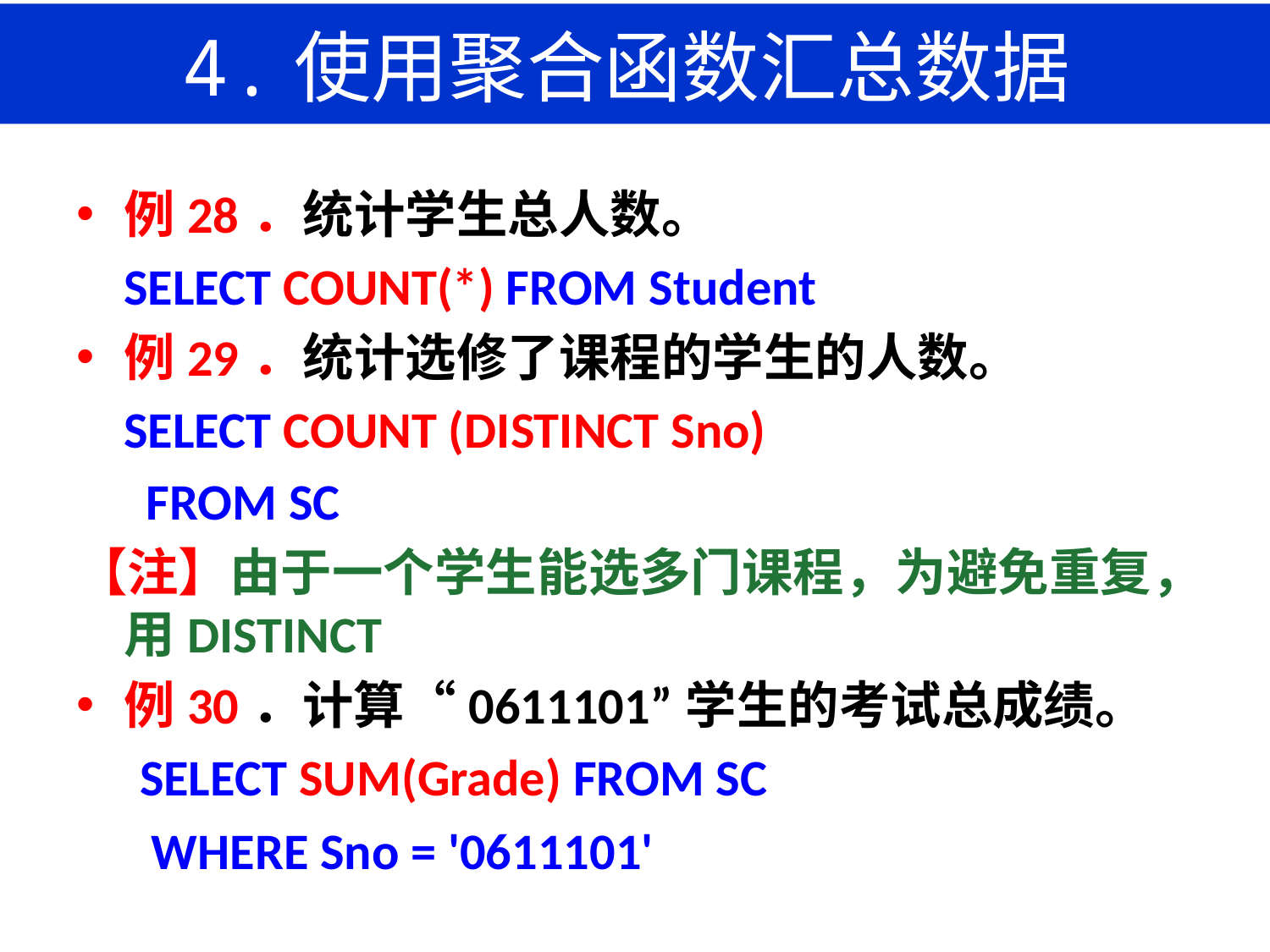

# 4.使用聚合函数汇总数据
例28．统计学生总人数。
	SELECT COUNT(*) FROM Student
例29．统计选修了课程的学生的人数。
	SELECT COUNT (DISTINCT Sno)
      FROM SC
【注】由于一个学生能选多门课程，为避免重复，用DISTINCT
例30．计算“0611101”学生的考试总成绩。
SELECT SUM(Grade) FROM SC
 WHERE Sno = '0611101'